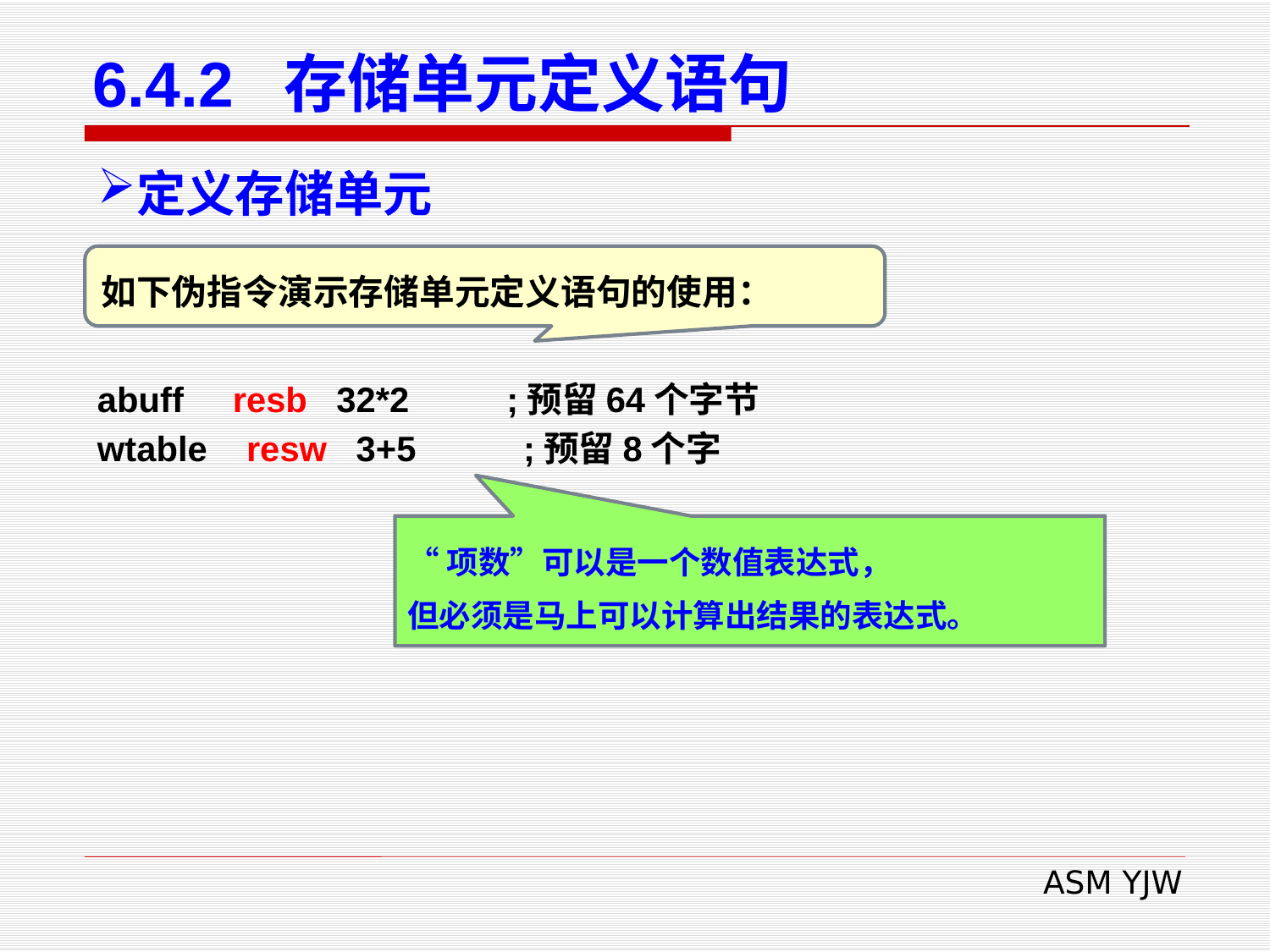

# 6.4.2  存储单元定义语句
定义存储单元

如下伪指令演示存储单元定义语句的使用：
abuff     resb   32*2          ;预留64个字节
wtable    resw   3+5           ;预留8个字
“项数”可以是一个数值表达式，
但必须是马上可以计算出结果的表达式。